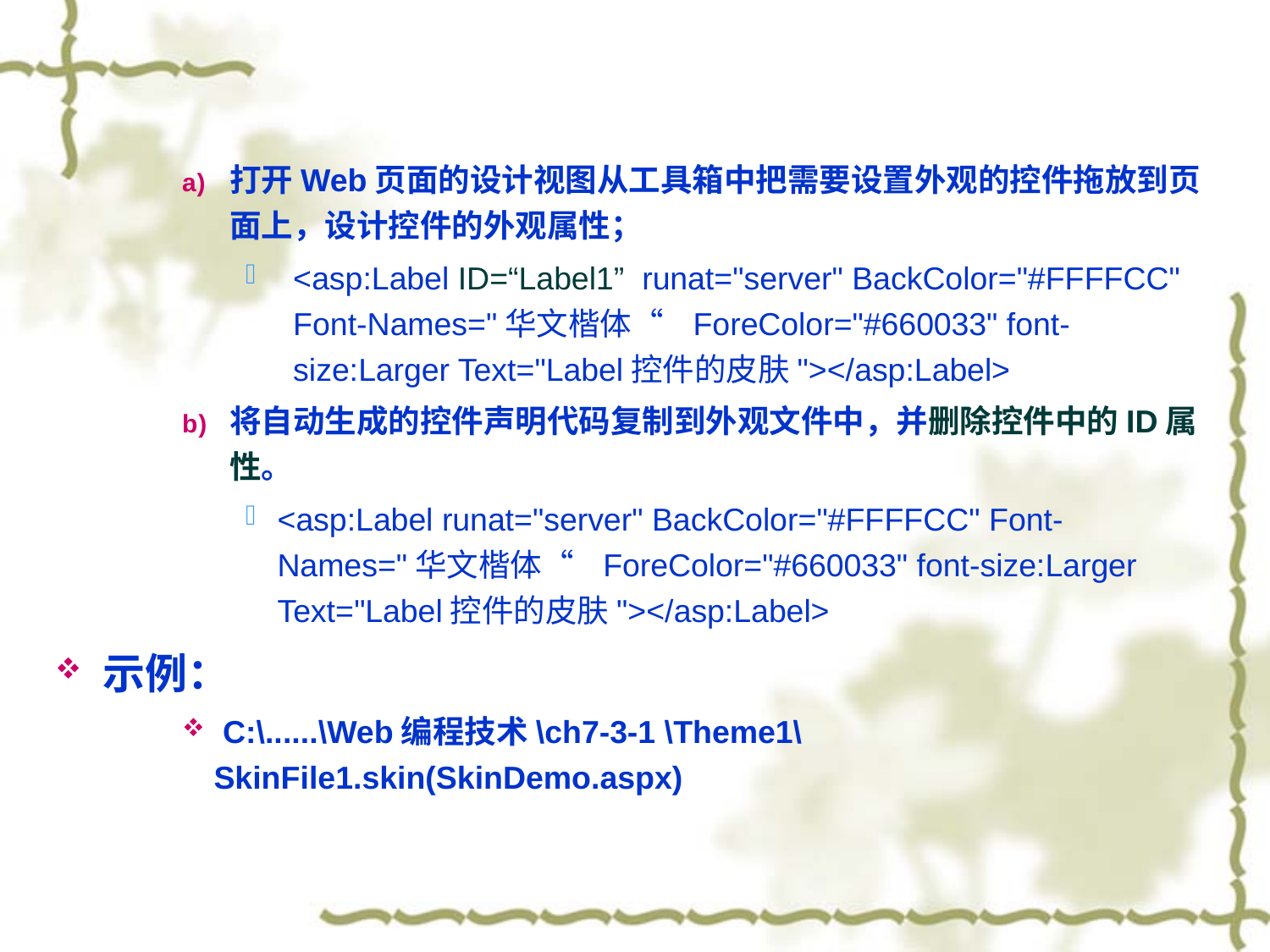

打开Web页面的设计视图从工具箱中把需要设置外观的控件拖放到页面上，设计控件的外观属性；
<asp:Label ID=“Label1”  runat="server" BackColor="#FFFFCC" Font-Names="华文楷体“   ForeColor="#660033" font-size:Larger Text="Label控件的皮肤"></asp:Label>
将自动生成的控件声明代码复制到外观文件中，并删除控件中的ID属性。
<asp:Label runat="server" BackColor="#FFFFCC" Font-Names="华文楷体“   ForeColor="#660033" font-size:Larger Text="Label控件的皮肤"></asp:Label>
示例：
 C:\......\Web编程技术\ch7-3-1 \Theme1\SkinFile1.skin(SkinDemo.aspx)